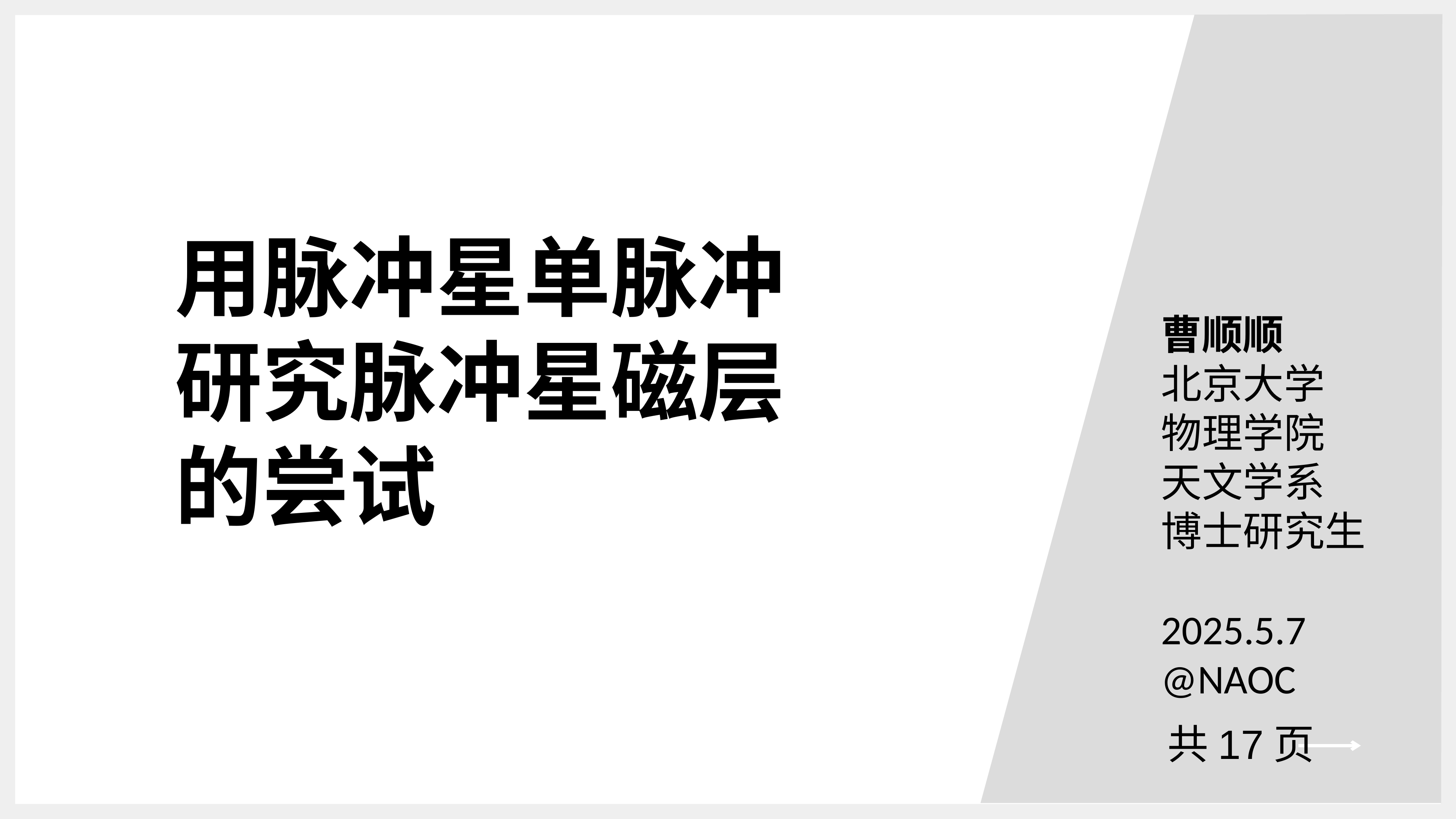

#
用脉冲星单脉冲
研究脉冲星磁层
的尝试
曹顺顺
北京大学
物理学院
天文学系
博士研究生

2025.5.7
@NAOC

共17页

1